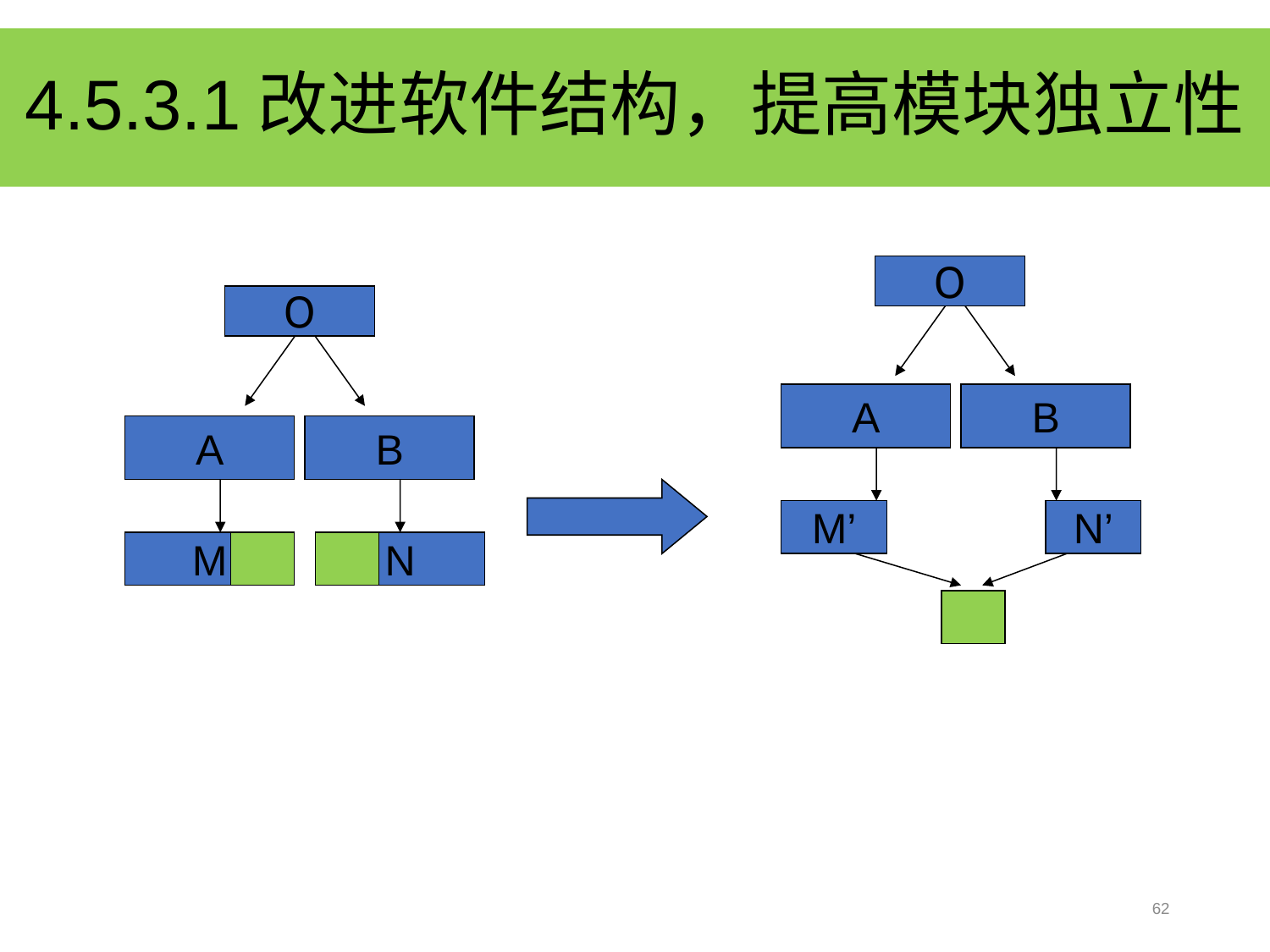

# 4.5.3.1改进软件结构，提高模块独立性
O

O

A
B
A
B

M’
N’
M

N

62